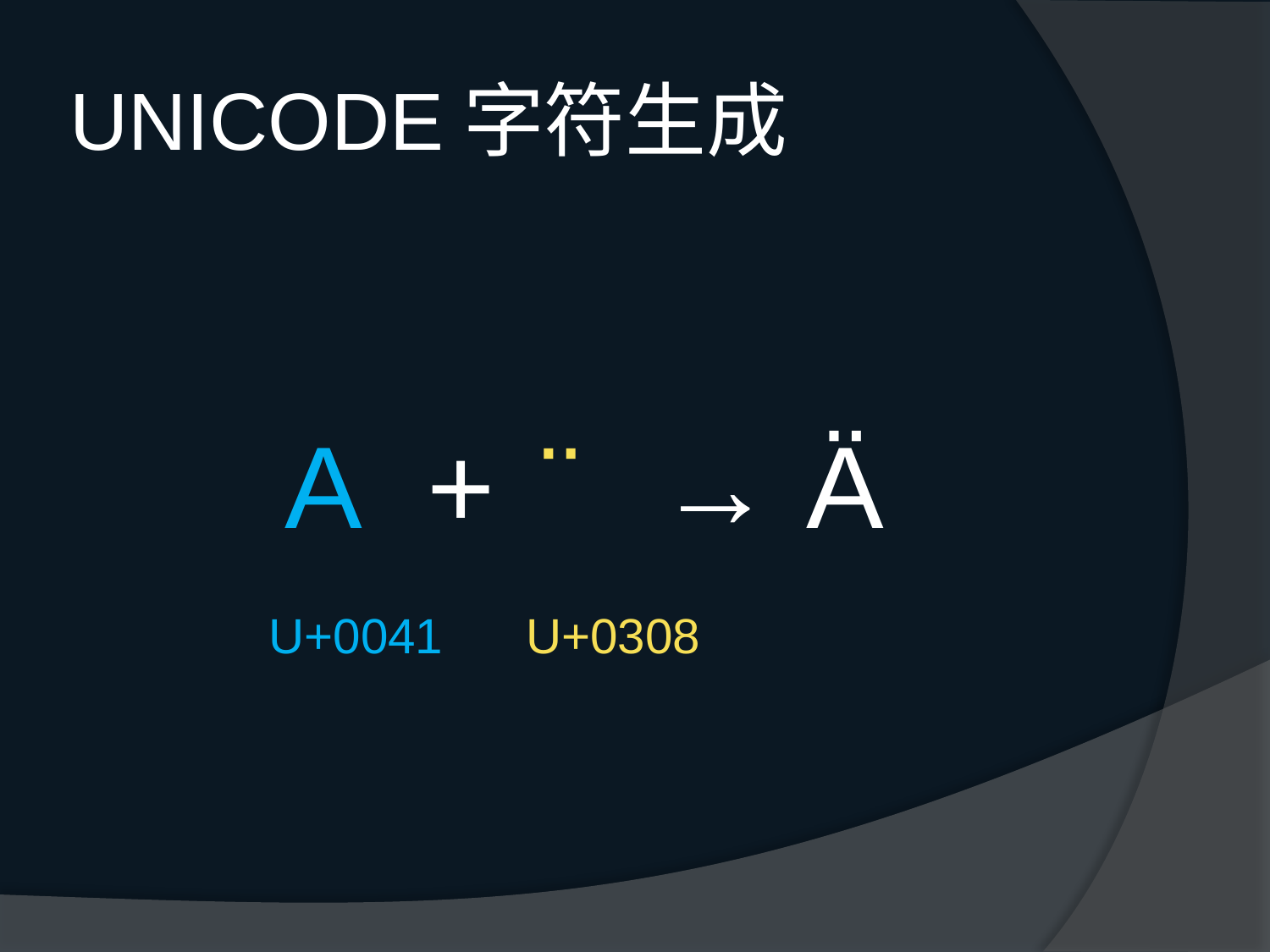

# UNICODE字符生成
A  +  ̈   → Ä
        U+0041      U+0308